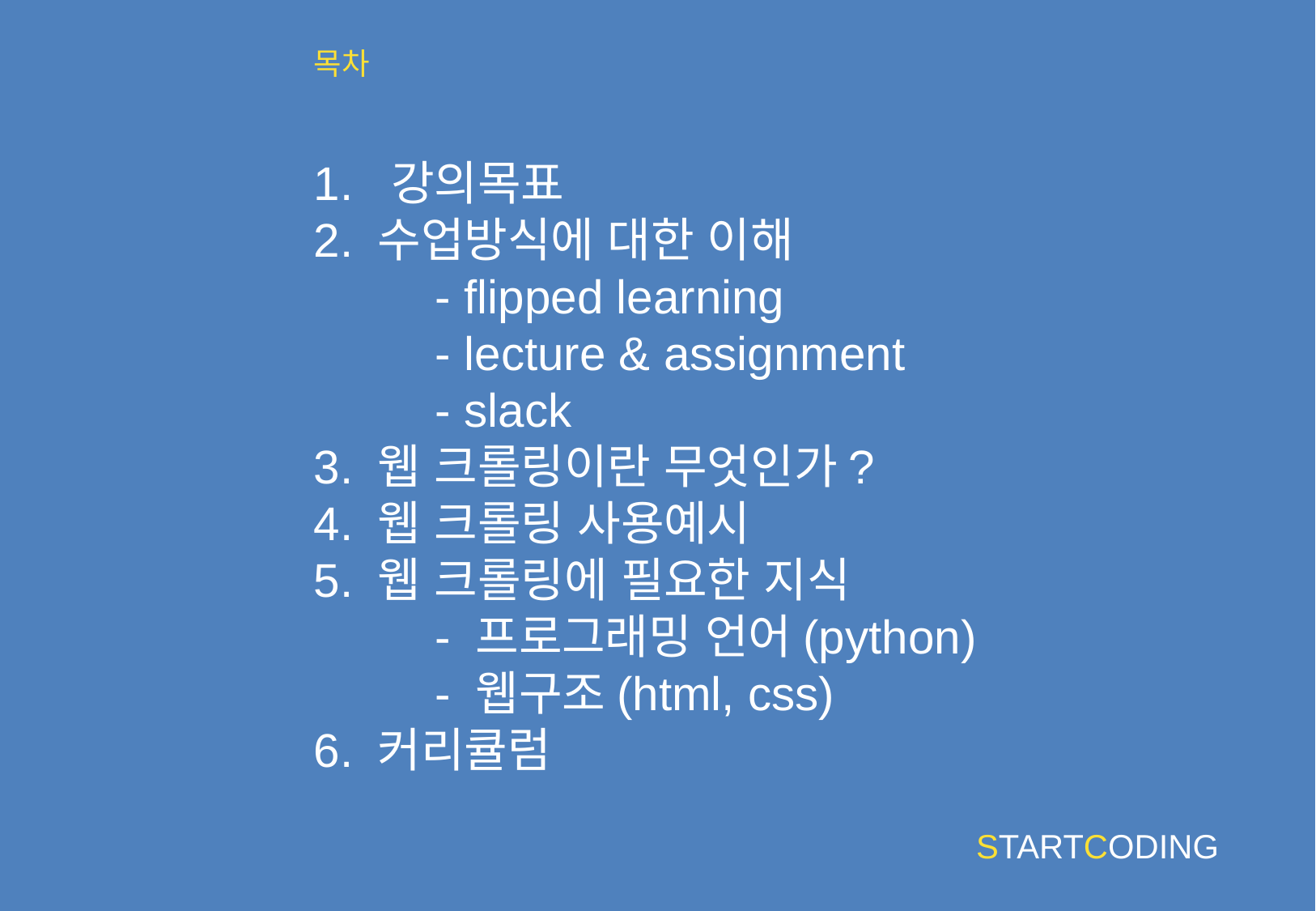

# 목차 1.  강의목표 2. 수업방식에 대한 이해 - flipped learning - lecture & assignment - slack 3. 웹 크롤링이란 무엇인가? 4. 웹 크롤링 사용예시 5. 웹 크롤링에 필요한 지식 - 프로그래밍 언어(python) - 웹구조(html, css) 6. 커리큘럼
STARTCODING